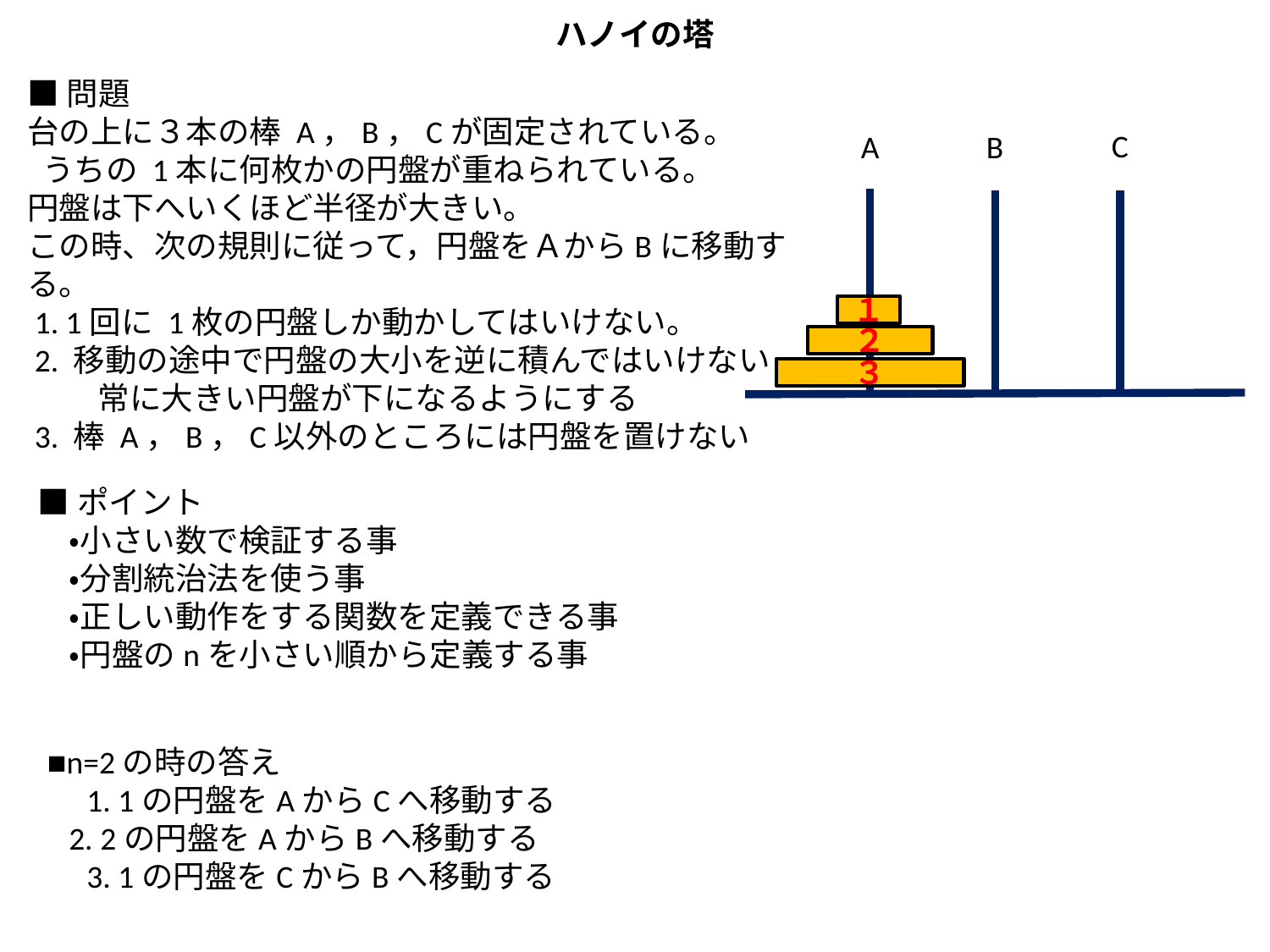

ハノイの塔
■問題
台の上に３本の棒 A，B，Cが固定されている。
 うちの 1本に何枚かの円盤が重ねられている。
円盤は下へいくほど半径が大きい。
この時、次の規則に従って，円盤をＡからBに移動する。
 1. 1回に 1枚の円盤しか動かしてはいけない。
 2. 移動の途中で円盤の大小を逆に積んではいけない
　　 常に大きい円盤が下になるようにする
 3. 棒 A，B，C以外のところには円盤を置けない
C
A
B
１
２
３
■ポイント
　・小さい数で検証する事
　・分割統治法を使う事
　・正しい動作をする関数を定義できる事
　・円盤のnを小さい順から定義する事
■n=2の時の答え
　1. 1の円盤をAからCへ移動する
   2. 2の円盤をAからBへ移動する
　3. 1の円盤をCからBへ移動する